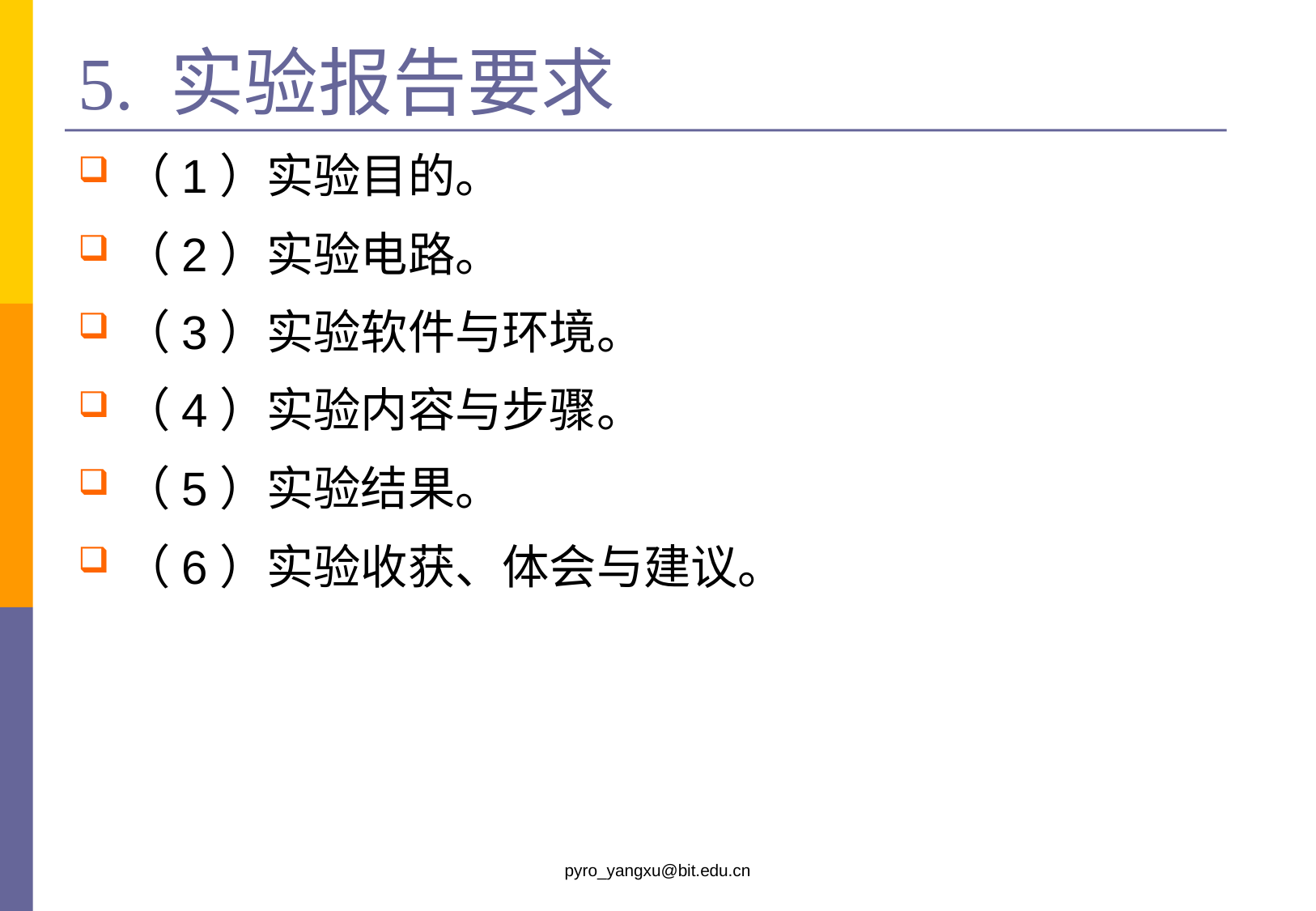

# 5. 实验报告要求
（1）实验目的。
（2）实验电路。
（3）实验软件与环境。
（4）实验内容与步骤。
（5）实验结果。
（6）实验收获、体会与建议。
pyro_yangxu@bit.edu.cn